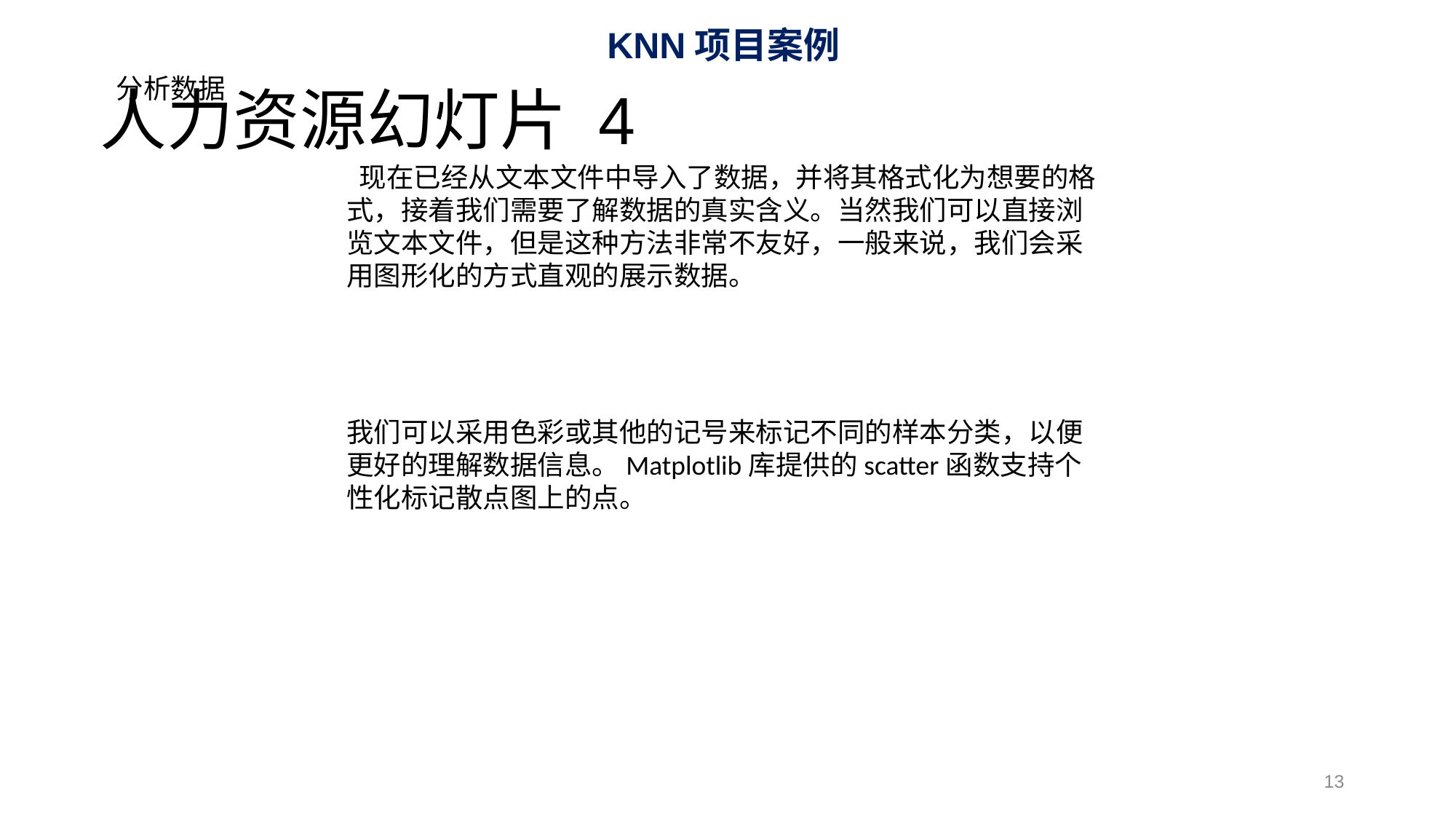

KNN项目案例
# 人力资源幻灯片 4
分析数据
 现在已经从文本文件中导入了数据，并将其格式化为想要的格式，接着我们需要了解数据的真实含义。当然我们可以直接浏览文本文件，但是这种方法非常不友好，一般来说，我们会采用图形化的方式直观的展示数据。
我们可以采用色彩或其他的记号来标记不同的样本分类，以便更好的理解数据信息。Matplotlib库提供的scatter函数支持个性化标记散点图上的点。
13